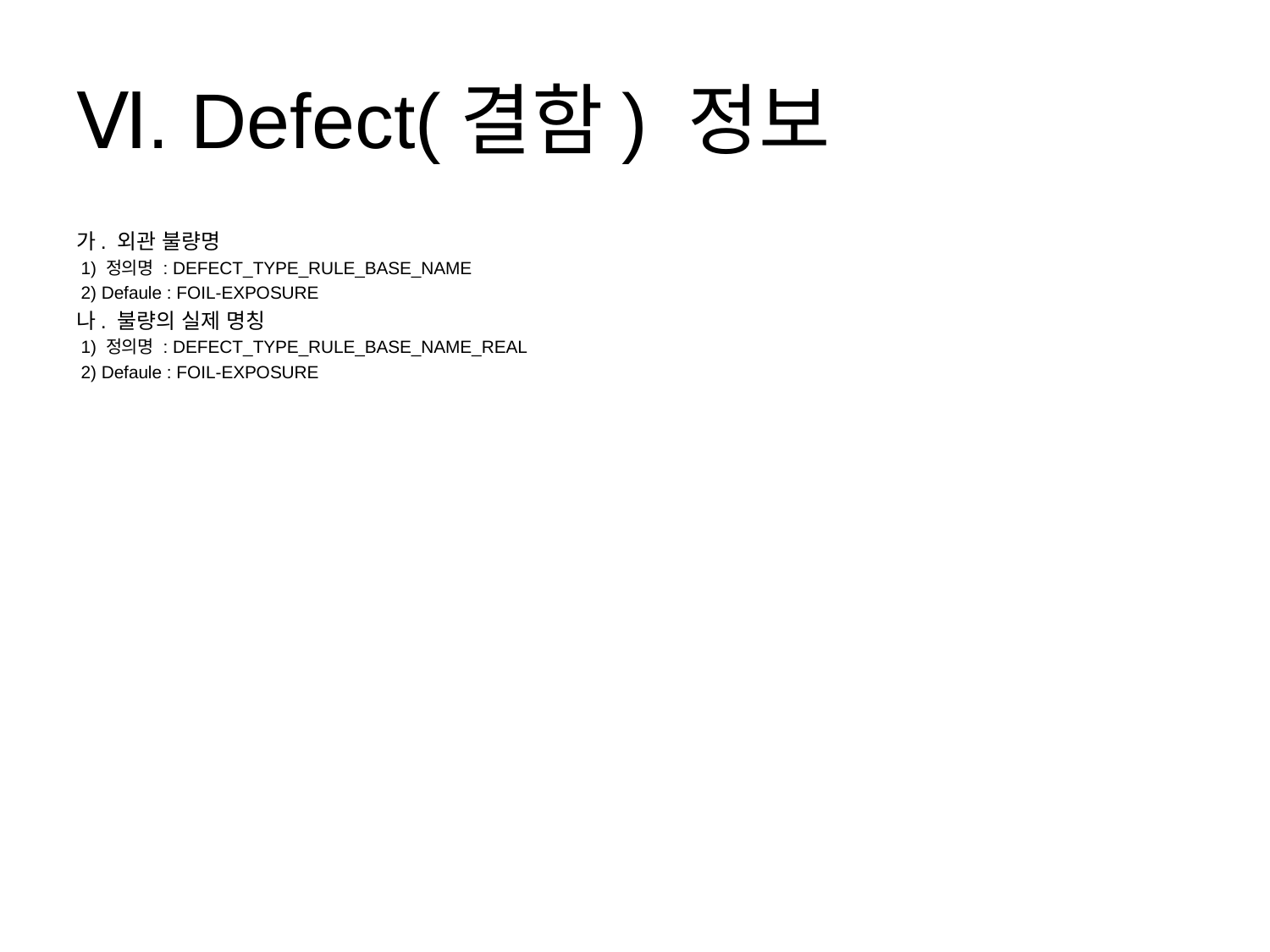

# Ⅵ. Defect(결함) 정보
가. 외관 불량명
 1) 정의명 : DEFECT_TYPE_RULE_BASE_NAME
 2) Defaule : FOIL-EXPOSURE
나. 불량의 실제 명칭
 1) 정의명 : DEFECT_TYPE_RULE_BASE_NAME_REAL
 2) Defaule : FOIL-EXPOSURE